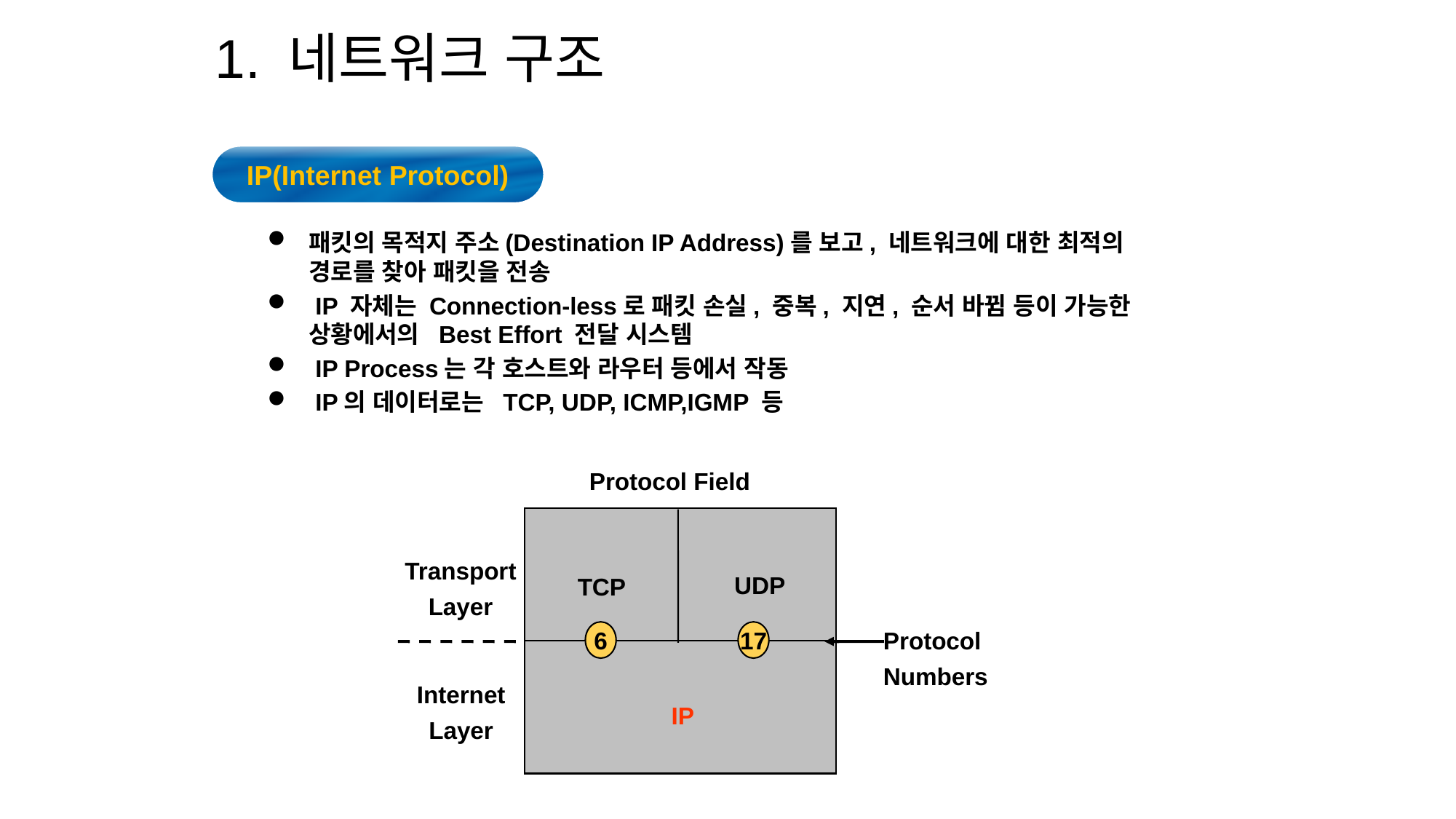

1. 네트워크 구조
IP(Internet Protocol)

패킷의 목적지 주소(Destination IP Address)를 보고, 네트워크에 대한 최적의 경로를 찾아 패킷을 전송
 IP 자체는 Connection-less로 패킷 손실, 중복, 지연, 순서 바뀜 등이 가능한 상황에서의  Best Effort 전달 시스템
 IP Process는 각 호스트와 라우터 등에서 작동
 IP의 데이터로는  TCP, UDP, ICMP,IGMP 등

Protocol Field

Transport
Layer
UDP
TCP
Protocol
Numbers

6
17

Internet
Layer
IP